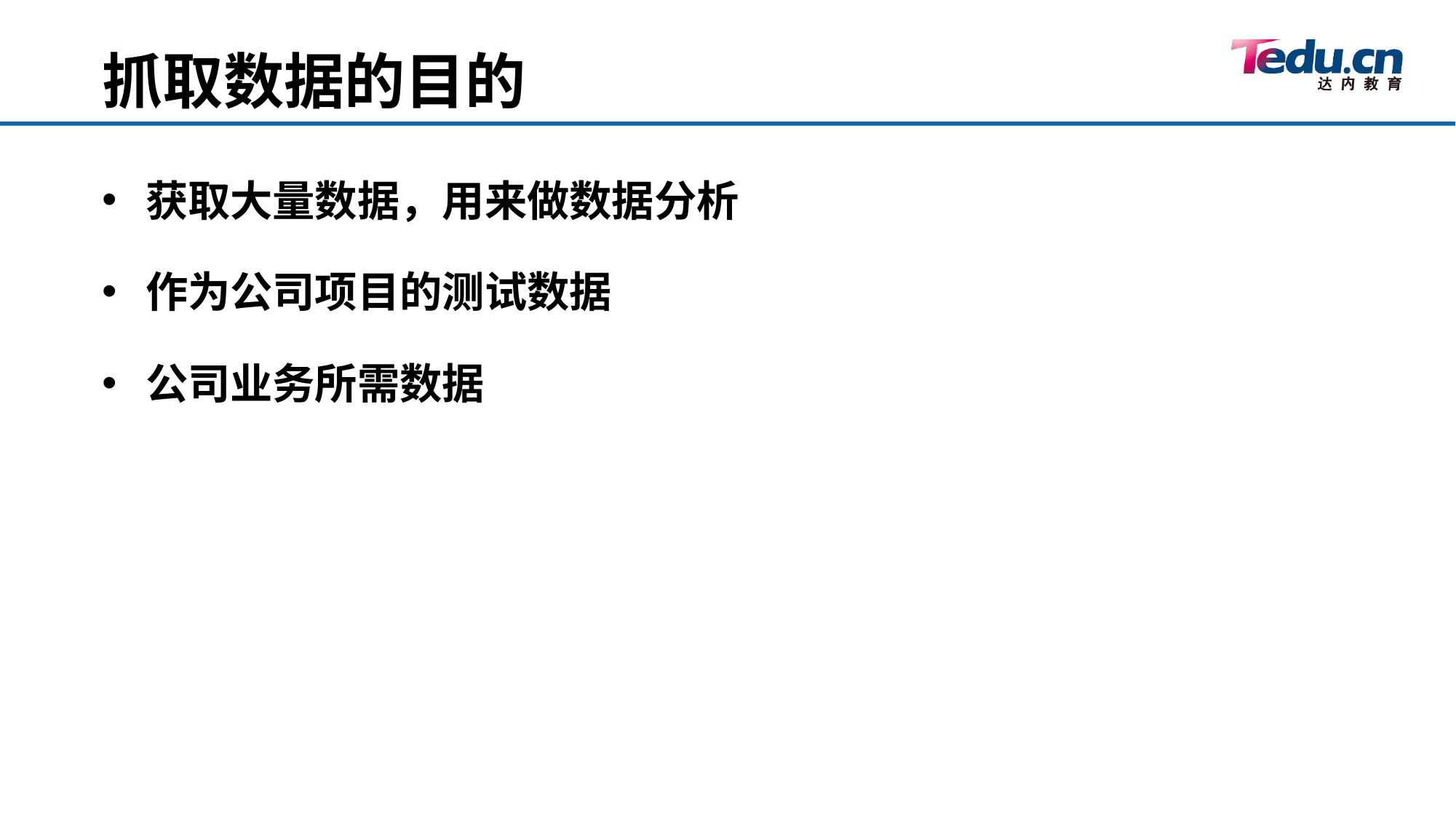

抓取数据的目的
获取大量数据，用来做数据分析
作为公司项目的测试数据
公司业务所需数据